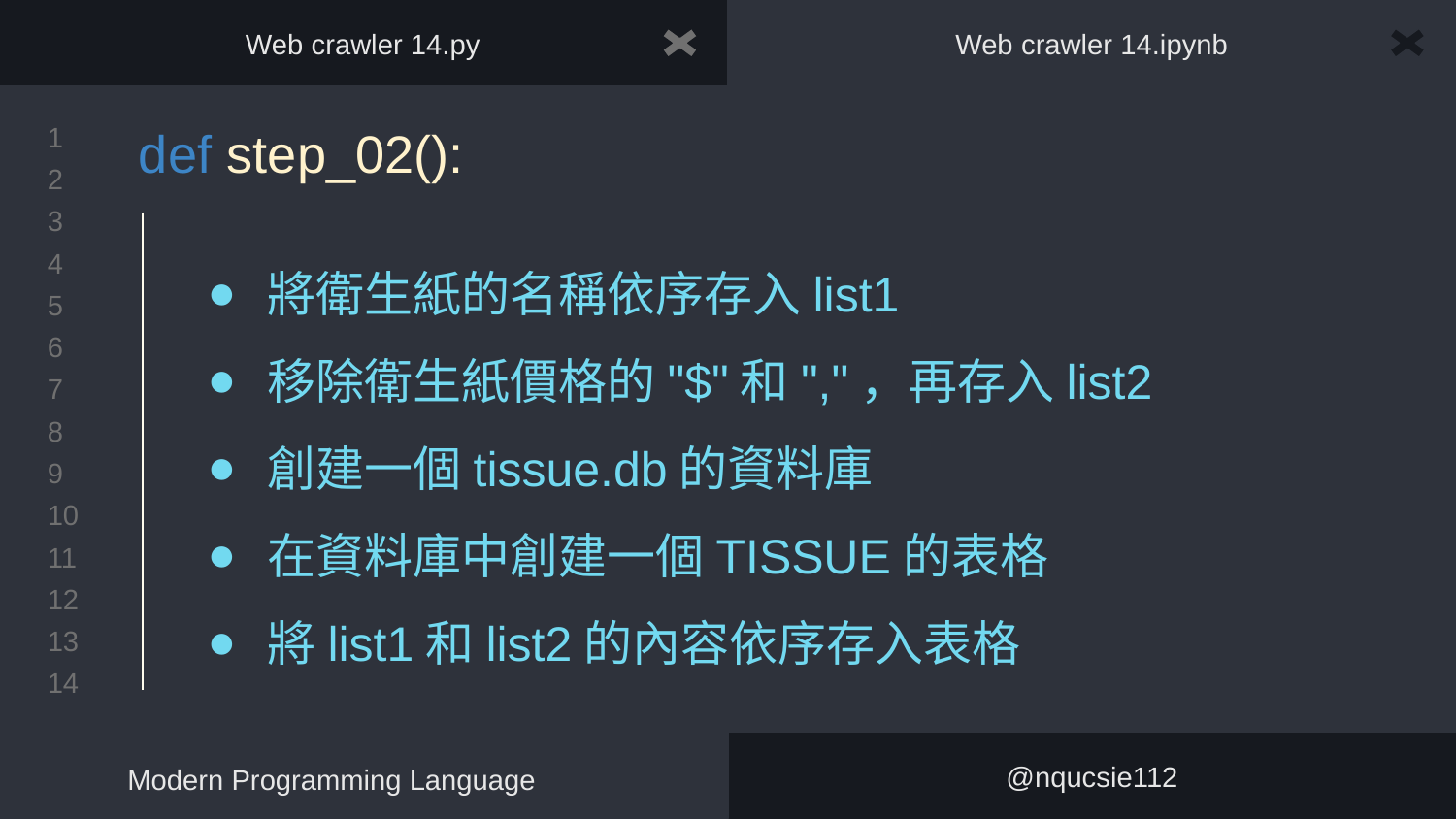

Web crawler 14.py
Web crawler 14.ipynb

# def step_02():
將衛生紙的名稱依序存入list1
移除衛生紙價格的"$"和","，再存入list2
創建一個tissue.db的資料庫
在資料庫中創建一個TISSUE的表格
將list1和list2的內容依序存入表格
Modern Programming Language
@nqucsie112